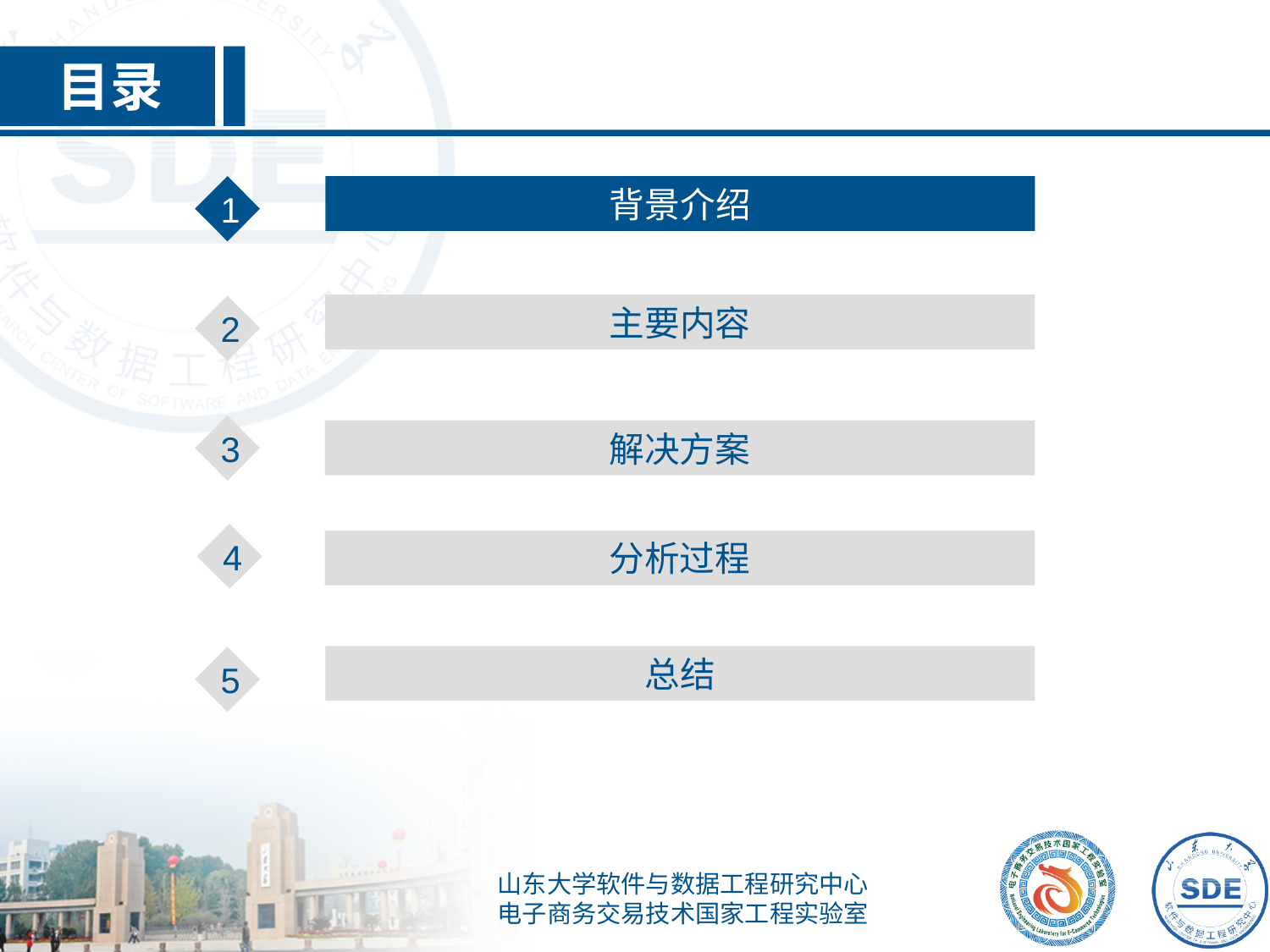

目录
1
背景介绍
主要内容
2
3
解决方案
4
分析过程
总结
5